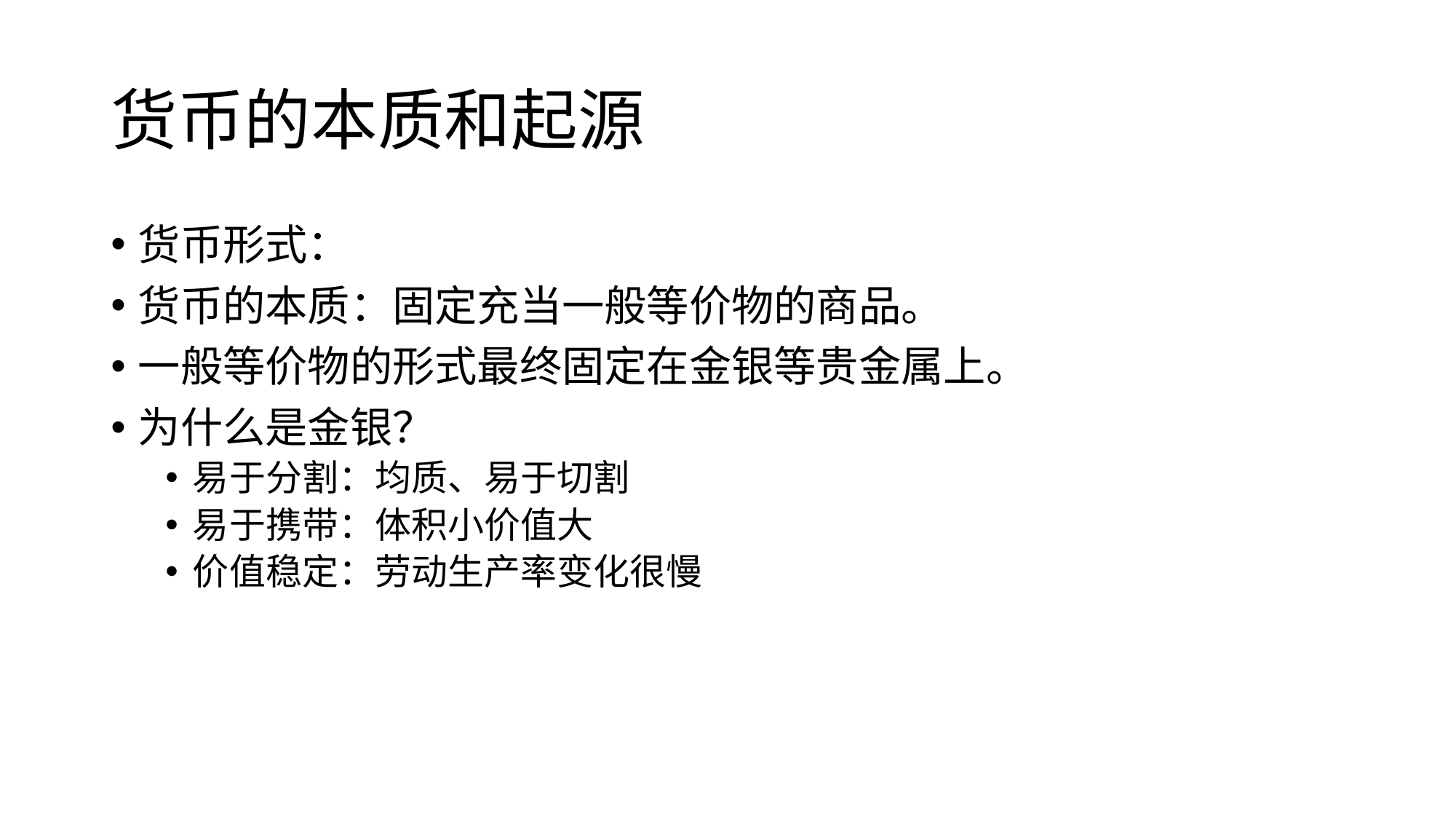

# 货币的本质和起源
货币形式：
货币的本质：固定充当一般等价物的商品。
一般等价物的形式最终固定在金银等贵金属上。
为什么是金银？
易于分割：均质、易于切割
易于携带：体积小价值大
价值稳定：劳动生产率变化很慢